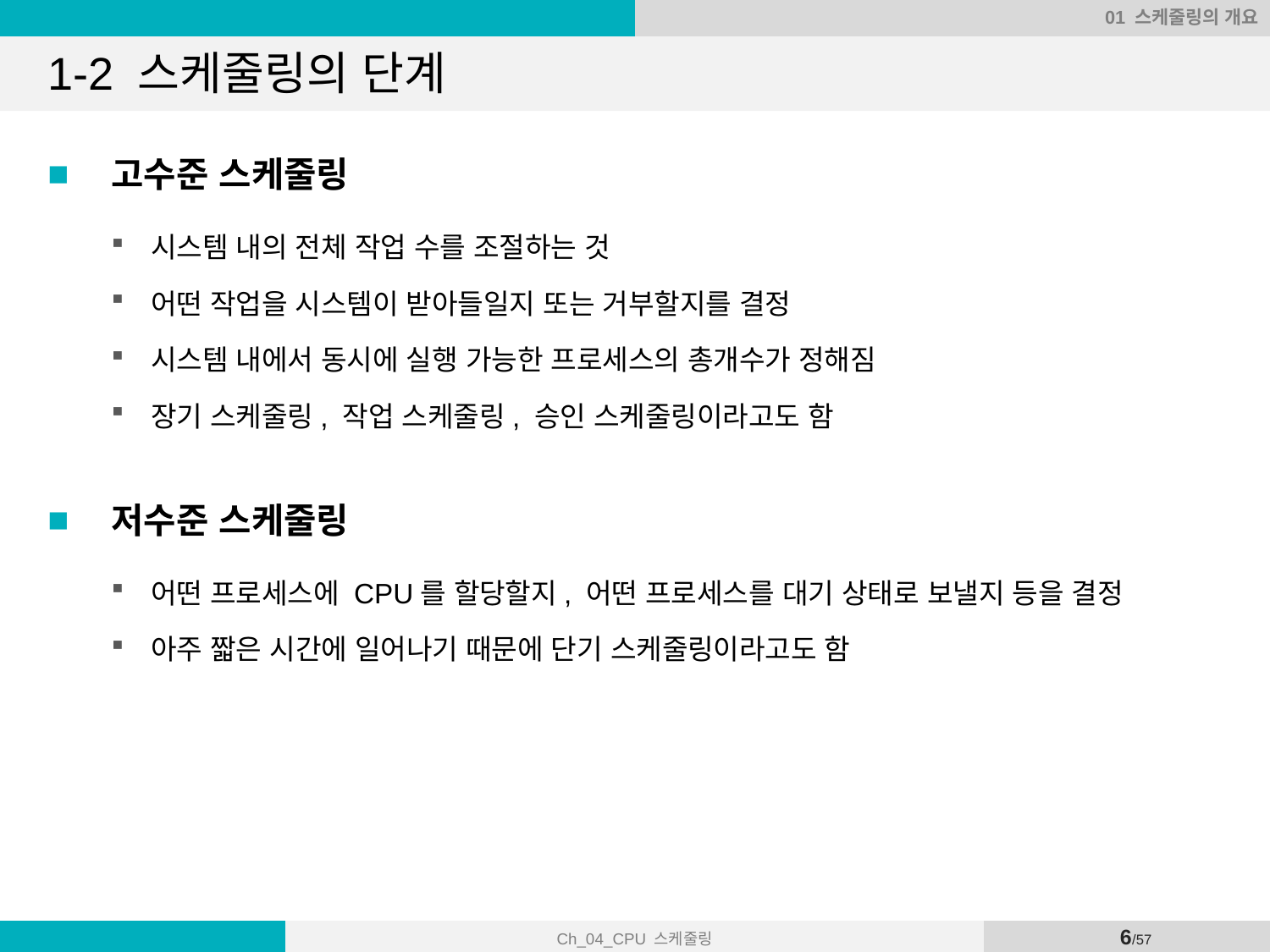

01 스케줄링의 개요
# 1-2 스케줄링의 단계
고수준 스케줄링

시스템 내의 전체 작업 수를 조절하는 것
어떤 작업을 시스템이 받아들일지 또는 거부할지를 결정
시스템 내에서 동시에 실행 가능한 프로세스의 총개수가 정해짐
장기 스케줄링, 작업 스케줄링, 승인 스케줄링이라고도 함

저수준 스케줄링

어떤 프로세스에 CPU를 할당할지, 어떤 프로세스를 대기 상태로 보낼지 등을 결정
아주 짧은 시간에 일어나기 때문에 단기 스케줄링이라고도 함